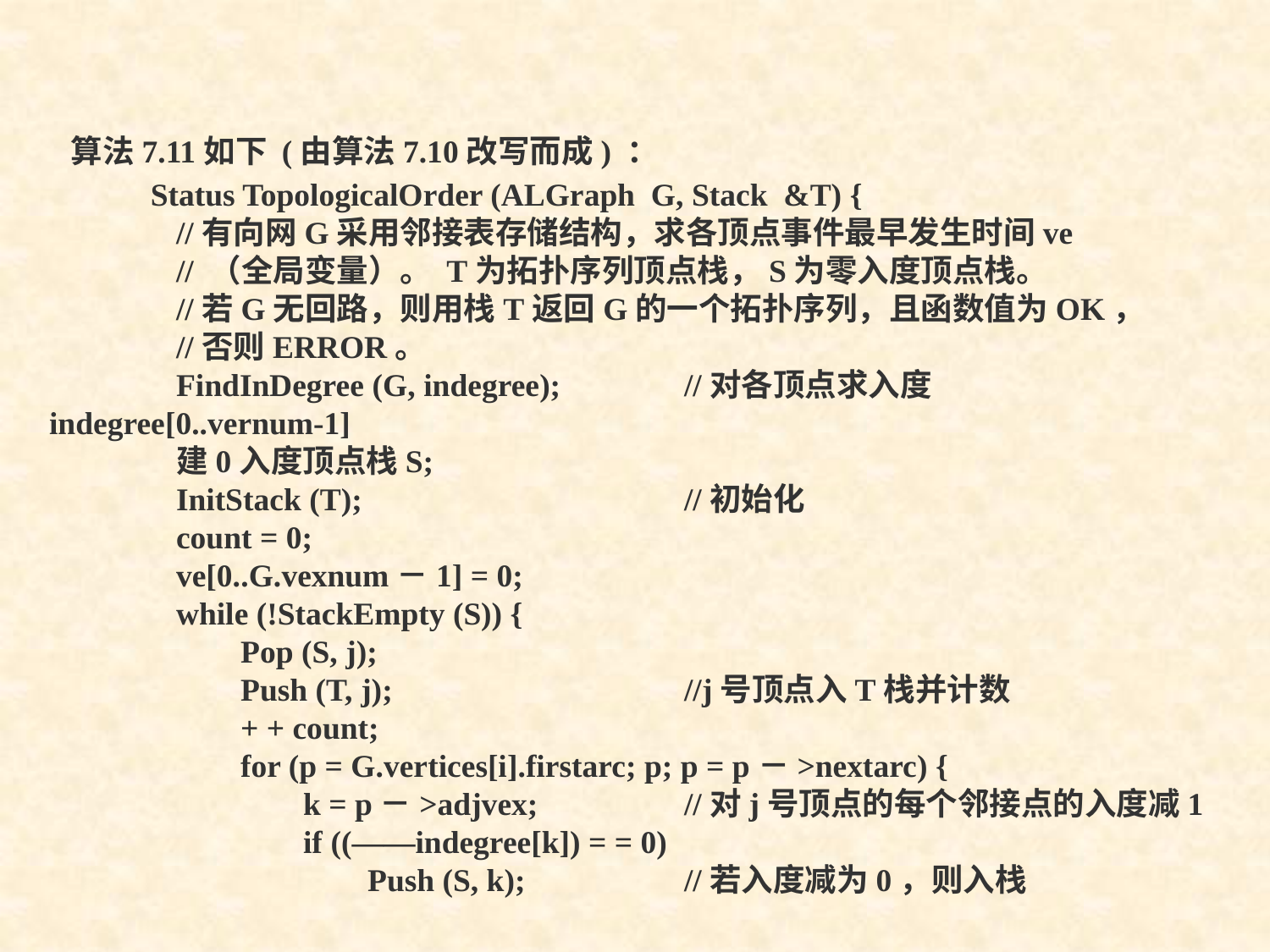

算法7.11如下 (由算法7.10改写而成) ：
        Status TopologicalOrder (ALGraph  G, Stack  &T) {
	//有向网G采用邻接表存储结构，求各顶点事件最早发生时间ve
	// （全局变量）。 T为拓扑序列顶点栈，S为零入度顶点栈。
	//若G无回路，则用栈T返回G的一个拓扑序列，且函数值为OK，
	//否则ERROR。
	FindInDegree (G, indegree);	//对各顶点求入度indegree[0..vernum-1]
	建0入度顶点栈S;
	InitStack (T); 			//初始化
	count = 0;
	ve[0..G.vexnum－1] = 0;
	while (!StackEmpty (S)) {
	        Pop (S, j);
	        Push (T, j); 			//j号顶点入T栈并计数
	        + + count;
	        for (p = G.vertices[i].firstarc; p; p = p－>nextarc) {
		k = p－>adjvex;		//对j号顶点的每个邻接点的入度减1
		if ((――indegree[k]) = = 0)
		        Push (S, k);		//若入度减为0，则入栈